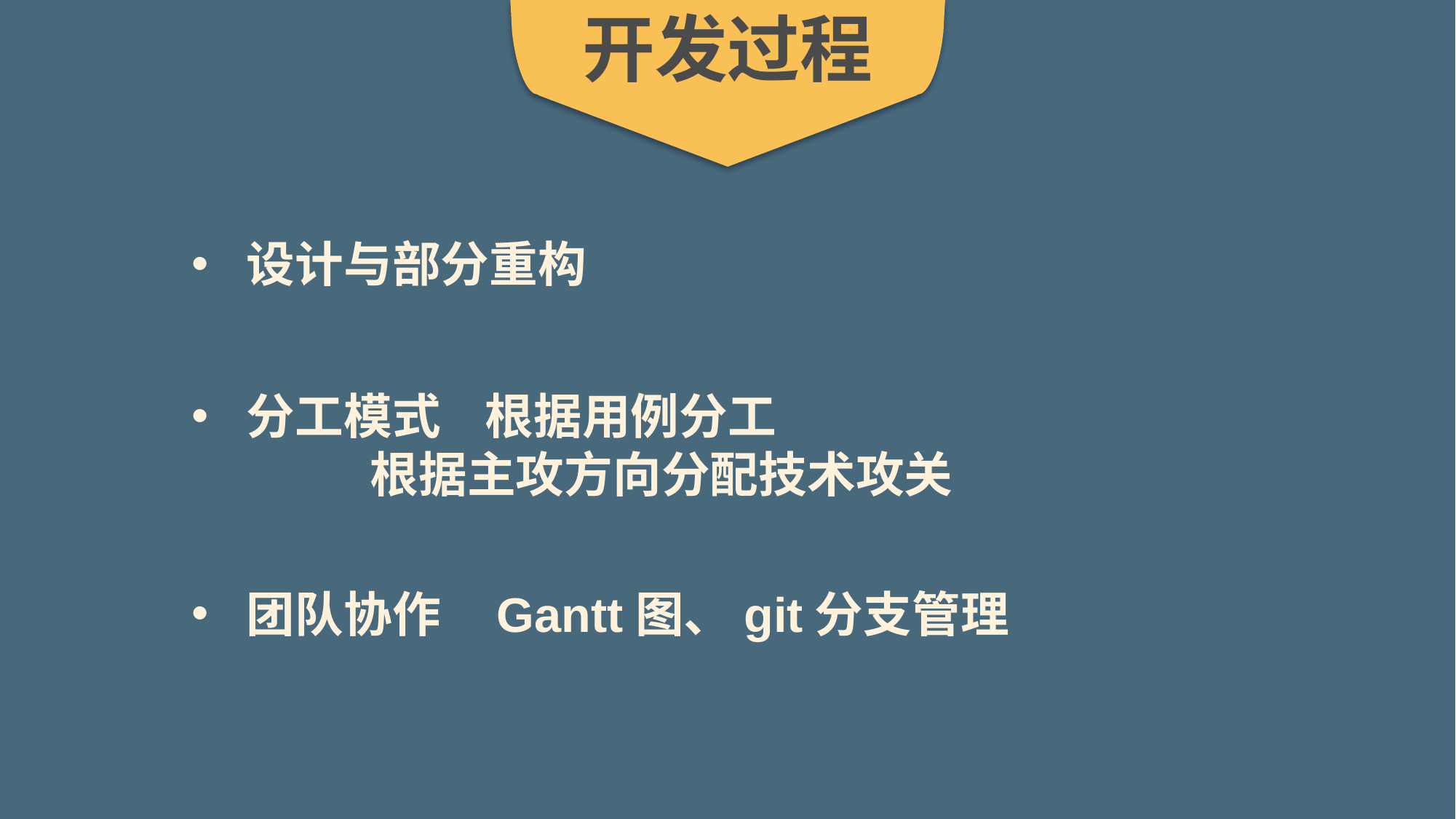

开发过程
设计与部分重构

分工模式    根据用例分工
               根据主攻方向分配技术攻关
团队协作    Gantt图、git分支管理